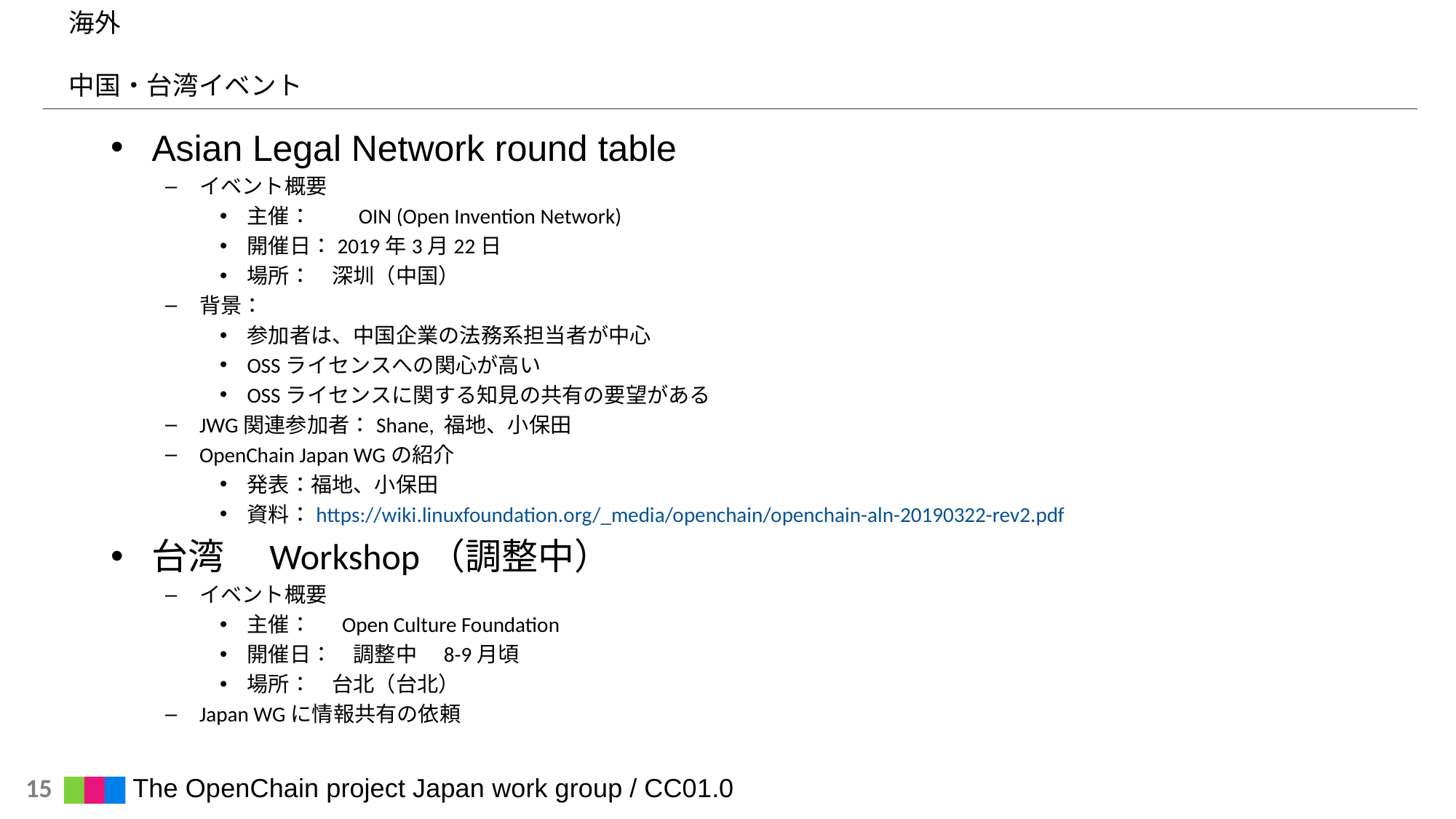

# 海外 中国・台湾イベント
Asian Legal Network round table
イベント概要
主催：　　OIN (Open Invention Network)
開催日：2019年3月22日
場所：　深圳（中国）
背景：
参加者は、中国企業の法務系担当者が中心
OSSライセンスへの関心が高い
OSSライセンスに関する知見の共有の要望がある
JWG関連参加者：Shane, 福地、小保田
OpenChain Japan WGの紹介
発表：福地、小保田
資料：https://wiki.linuxfoundation.org/_media/openchain/openchain-aln-20190322-rev2.pdf
台湾　Workshop（調整中）
イベント概要
主催：　 Open Culture Foundation
開催日：　調整中　8-9月頃
場所：　台北（台北）
Japan WGに情報共有の依頼